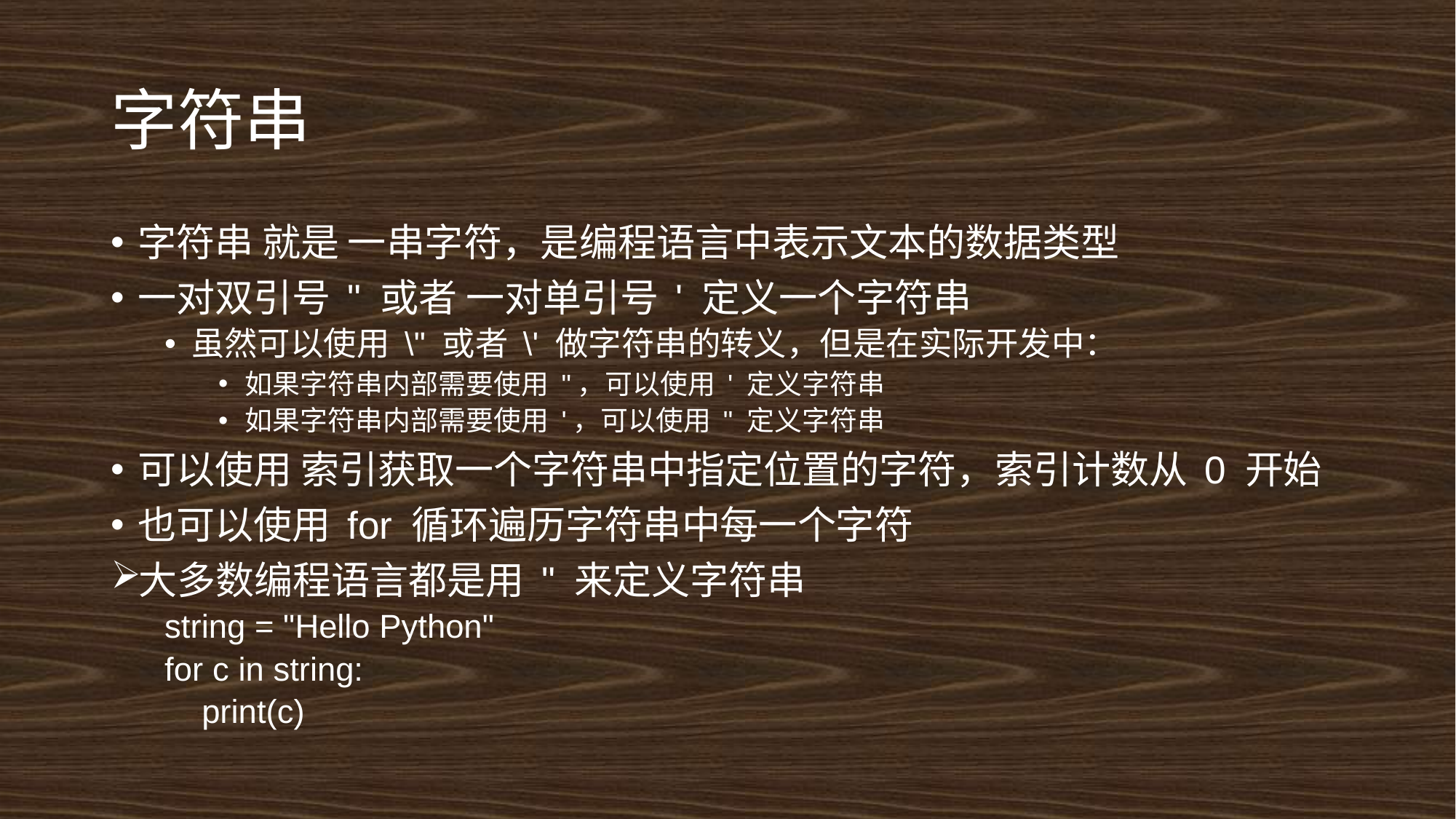

# 字符串
字符串 就是 一串字符，是编程语言中表示文本的数据类型
一对双引号 " 或者 一对单引号 ' 定义一个字符串
虽然可以使用 \" 或者 \' 做字符串的转义，但是在实际开发中：
如果字符串内部需要使用 "，可以使用 ' 定义字符串
如果字符串内部需要使用 '，可以使用 " 定义字符串
可以使用 索引获取一个字符串中指定位置的字符，索引计数从 0 开始
也可以使用 for 循环遍历字符串中每一个字符
大多数编程语言都是用 " 来定义字符串
string = "Hello Python"
for c in string:
    print(c)